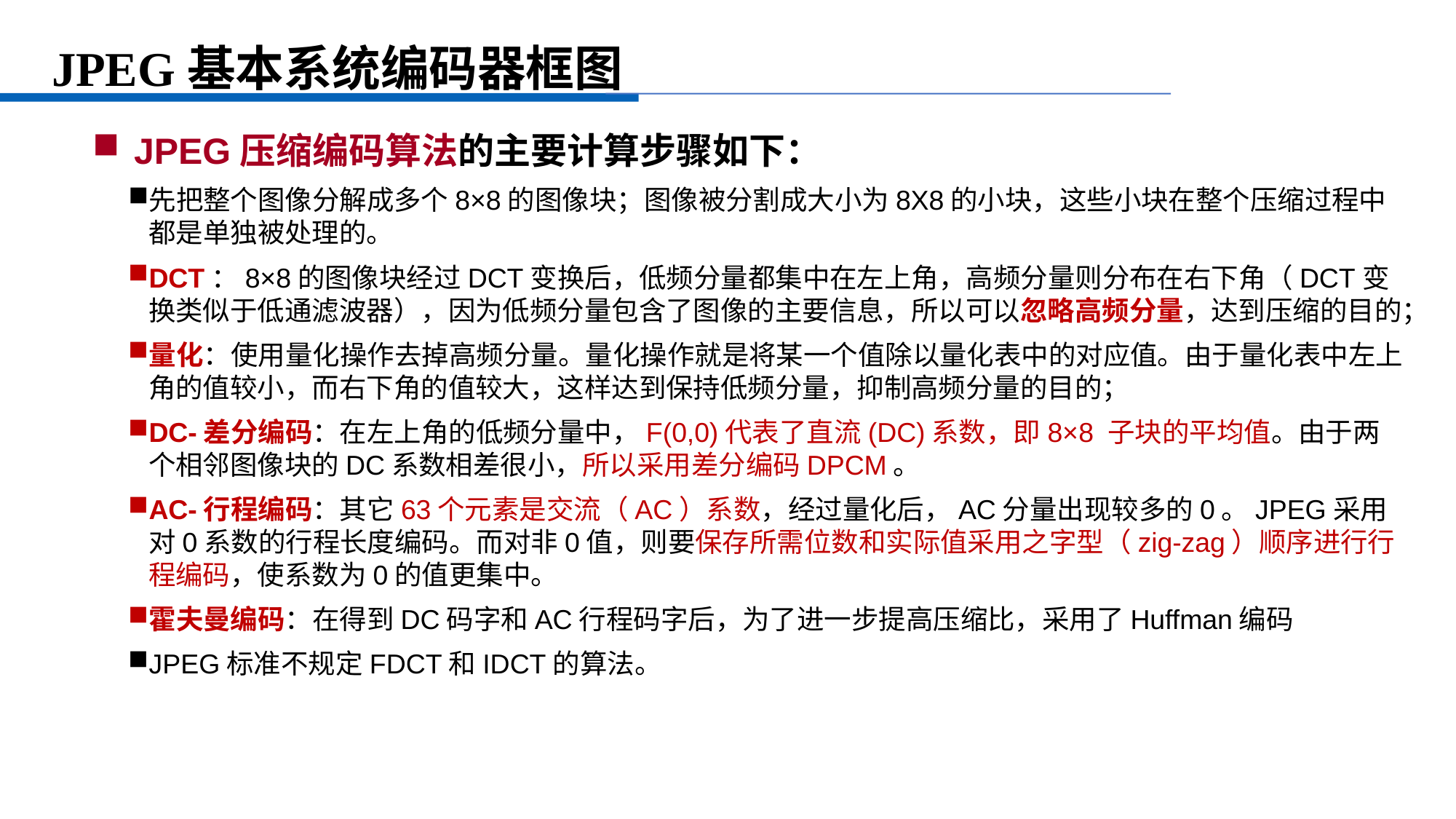

# JPEG基本系统编码器框图
JPEG压缩编码算法的主要计算步骤如下：
先把整个图像分解成多个8×8的图像块；图像被分割成大小为8X8的小块，这些小块在整个压缩过程中都是单独被处理的。
DCT：8×8的图像块经过DCT变换后，低频分量都集中在左上角，高频分量则分布在右下角（DCT变换类似于低通滤波器），因为低频分量包含了图像的主要信息，所以可以忽略高频分量，达到压缩的目的；
量化：使用量化操作去掉高频分量。量化操作就是将某一个值除以量化表中的对应值。由于量化表中左上角的值较小，而右下角的值较大，这样达到保持低频分量，抑制高频分量的目的；
DC-差分编码：在左上角的低频分量中，F(0,0)代表了直流(DC)系数，即8×8 子块的平均值。由于两个相邻图像块的DC系数相差很小，所以采用差分编码DPCM。
AC-行程编码：其它63个元素是交流（AC）系数，经过量化后，AC分量出现较多的0。JPEG采⽤对0系数的⾏程⻓度编码。⽽对⾮0值，则要保存所需位数和实际值采用之字型（zig-zag）顺序进行行程编码，使系数为0的值更集中。
霍夫曼编码：在得到DC码字和AC行程码字后，为了进一步提高压缩比，采用了Huffman编码
JPEG标准不规定FDCT和IDCT的算法。